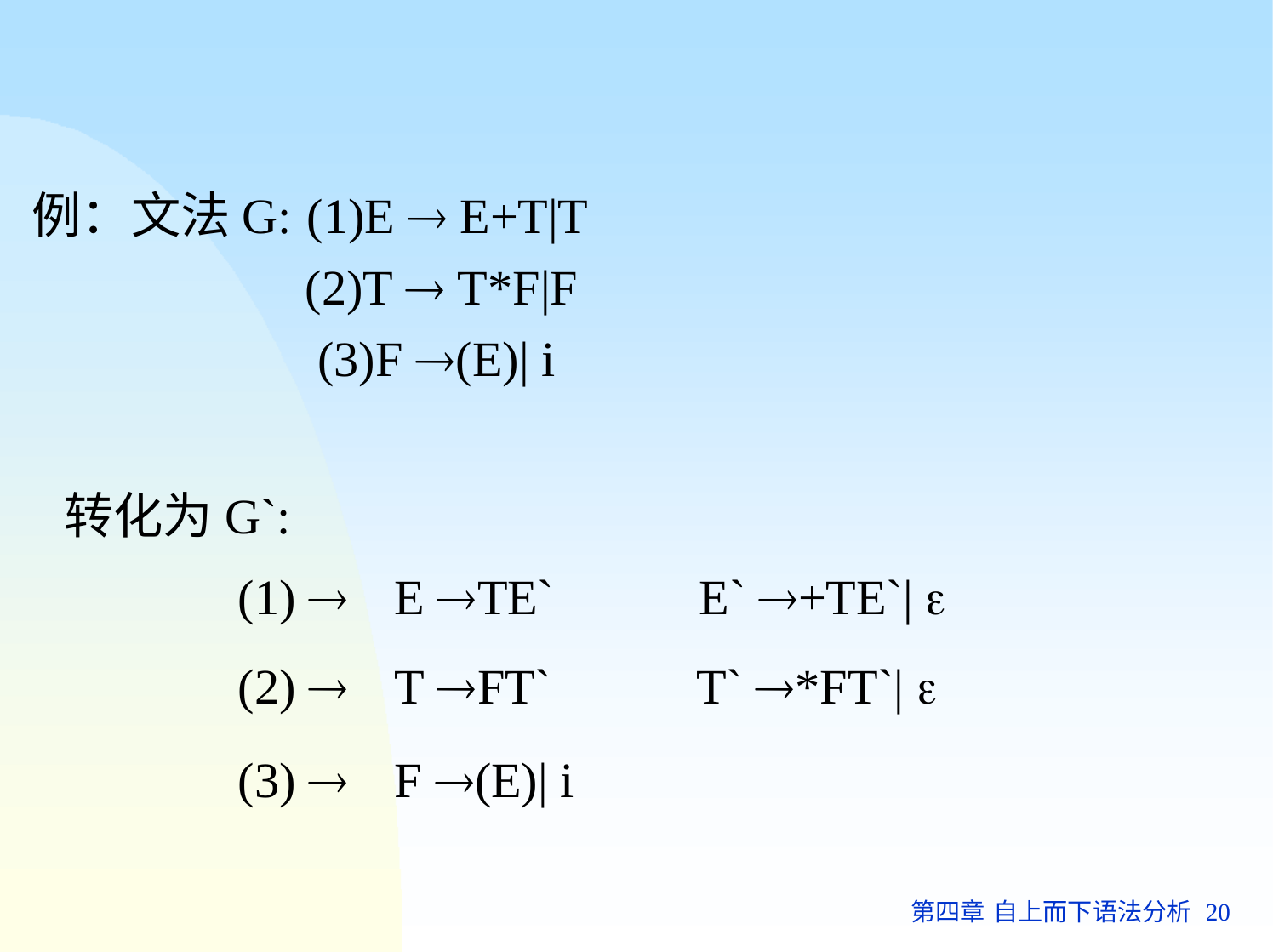

例：文法G:	(1)E → E+T|T
(2)T → T*F|F  (3)F →(E)| i

转化为G`:
| (1) → | E →TE` | E` →+TE`| ε |
| --- | --- | --- |
| (2) → | T →FT` | T` →\*FT`| ε |
| (3) → | F →(E)| i |  |
第四章 自上而下语法分析 20